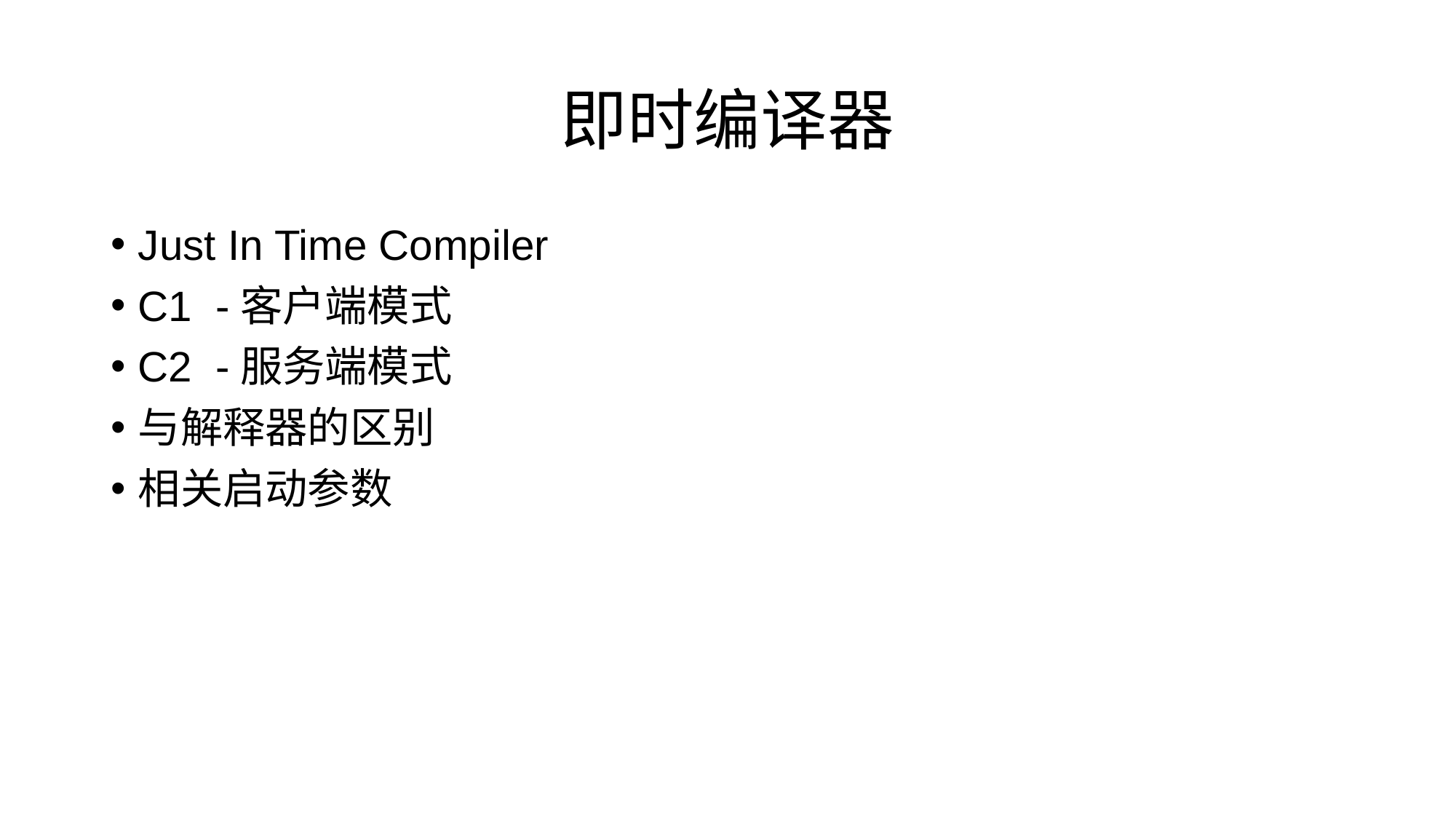

# 即时编译器
Just In Time Compiler
C1  -客户端模式
C2  -服务端模式
与解释器的区别
相关启动参数